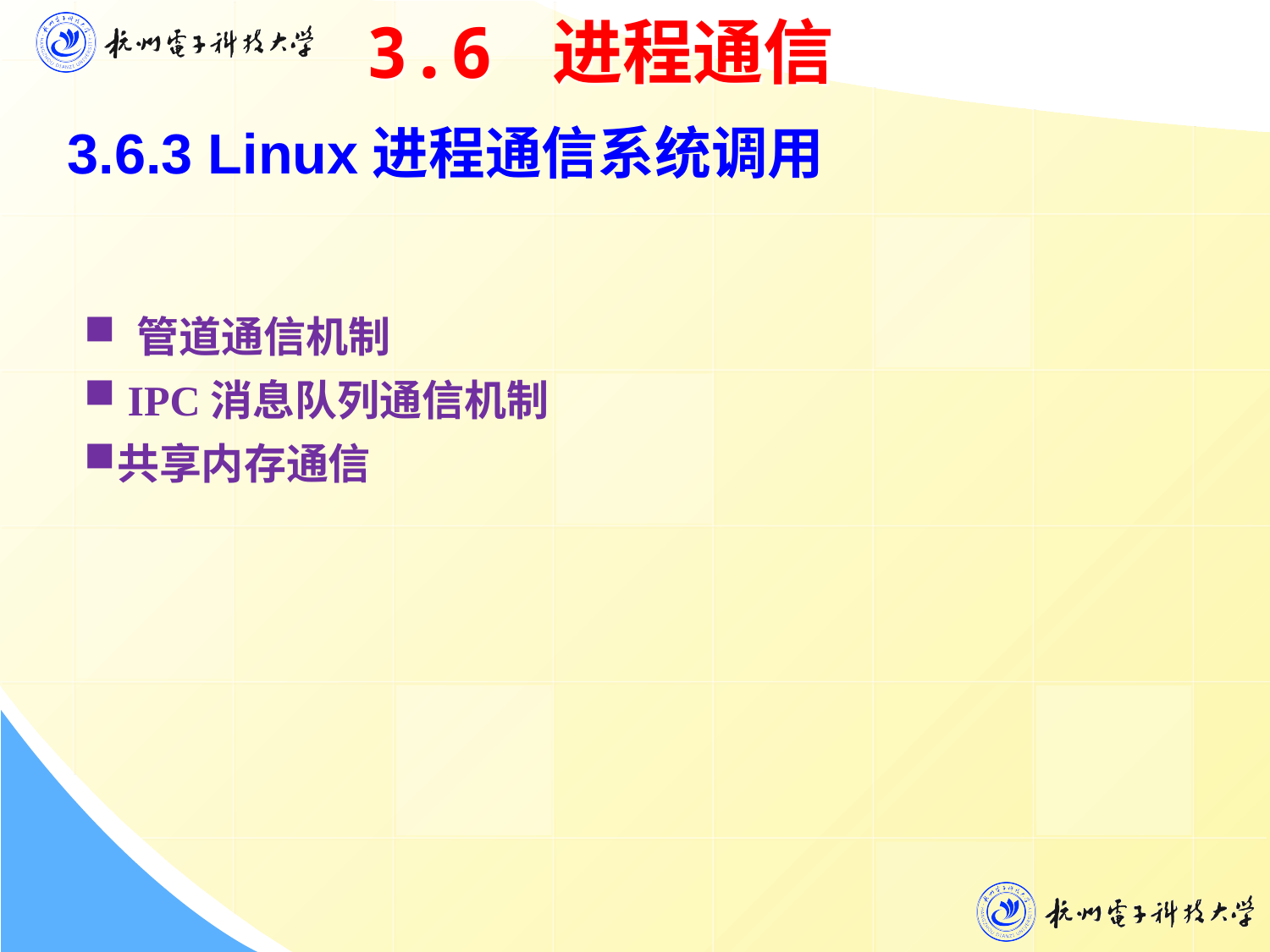

3.6 进程通信
3.6.3 Linux进程通信系统调用
 管道通信机制
 IPC消息队列通信机制
共享内存通信